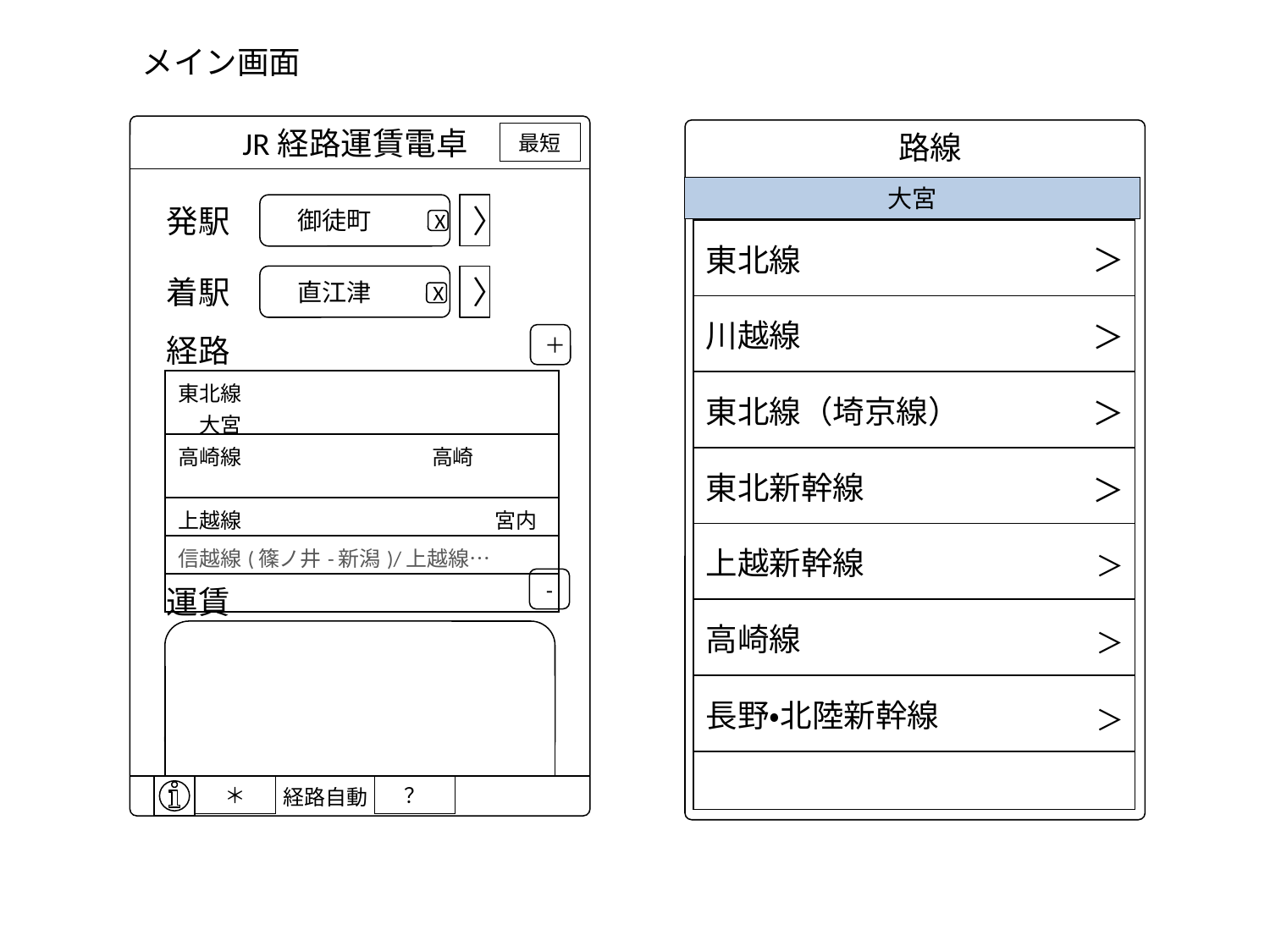

メイン画面

JR経路運賃電卓

路線
最短
大宮
発駅

〉
御徒町
X
| 東北線 |
| --- |
| 川越線 |
| 東北線（埼京線） |
| 東北新幹線 |
| 上越新幹線 |
| 高崎線 |
| 長野・北陸新幹線 |
|  |
| ＞ |
| --- |
| ＞ |
| ＞ |
| ＞ |
| ＞ |
| ＞ |
| ＞ |
|  |
着駅

〉
直江津
X
＋
経路
| 東北線　　　　　　　　　　　　　　　大宮 |
| --- |
| 高崎線　　　　　　　　　高崎 |
| 上越線　　　　　　　　　　　　宮内 |
| 信越線(篠ノ井-新潟)/上越線… |
|  |
‐
運賃

＊
？
経路自動